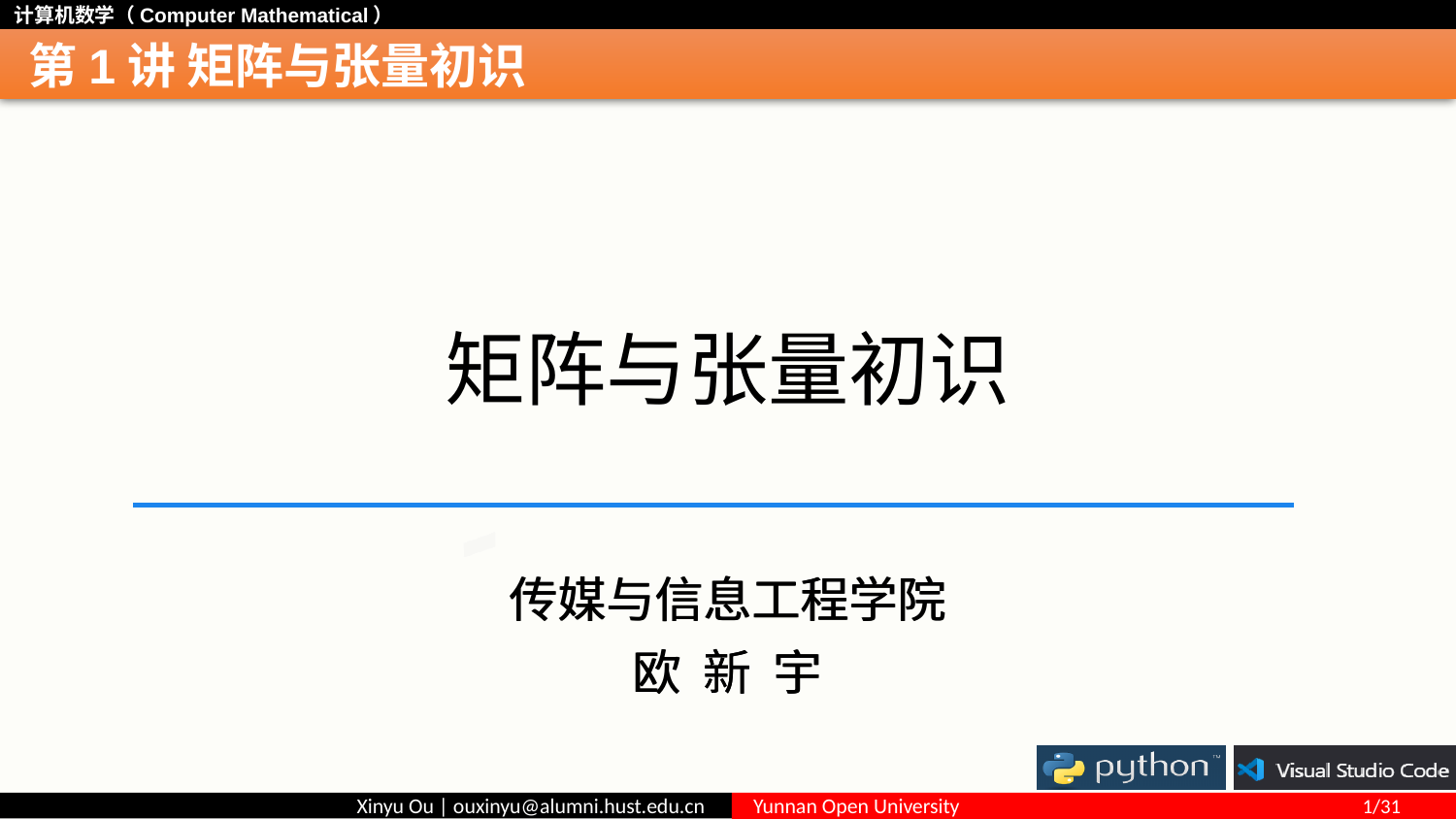

# 第1讲 矩阵与张量初识
矩阵与张量初识

传媒与信息工程学院
欧  新  宇